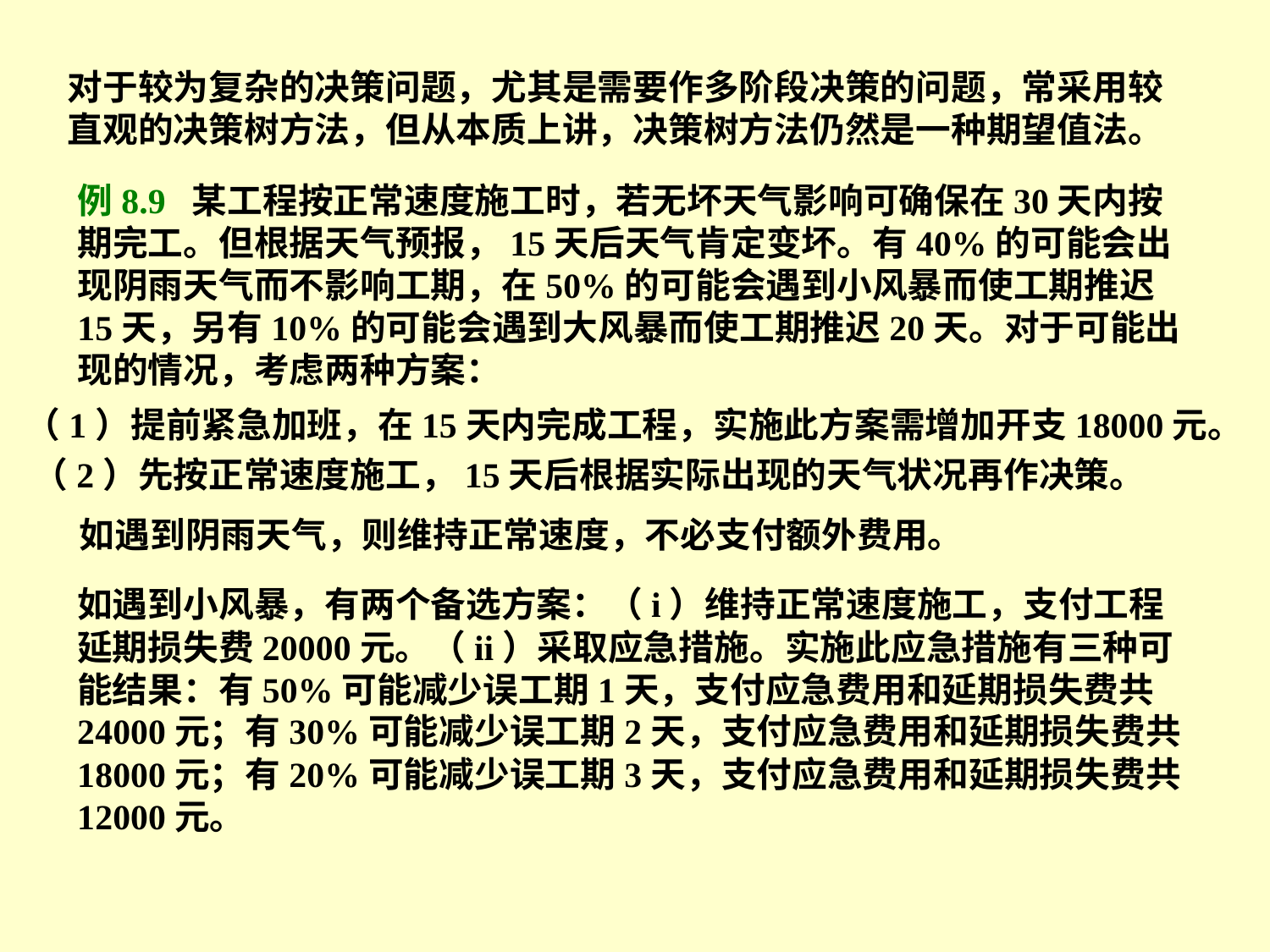

对于较为复杂的决策问题，尤其是需要作多阶段决策的问题，常采用较直观的决策树方法，但从本质上讲，决策树方法仍然是一种期望值法。
例8.9  某工程按正常速度施工时，若无坏天气影响可确保在30天内按期完工。但根据天气预报，15天后天气肯定变坏。有40%的可能会出现阴雨天气而不影响工期，在50%的可能会遇到小风暴而使工期推迟15天，另有10%的可能会遇到大风暴而使工期推迟20天。对于可能出现的情况，考虑两种方案：
（1）提前紧急加班，在15天内完成工程，实施此方案需增加开支18000元。
（2）先按正常速度施工，15天后根据实际出现的天气状况再作决策。
如遇到阴雨天气，则维持正常速度，不必支付额外费用。
如遇到小风暴，有两个备选方案：（i）维持正常速度施工，支付工程延期损失费20000元。（ii）采取应急措施。实施此应急措施有三种可能结果：有50%可能减少误工期1天，支付应急费用和延期损失费共24000元；有30%可能减少误工期2天，支付应急费用和延期损失费共18000元；有20%可能减少误工期3天，支付应急费用和延期损失费共12000元。